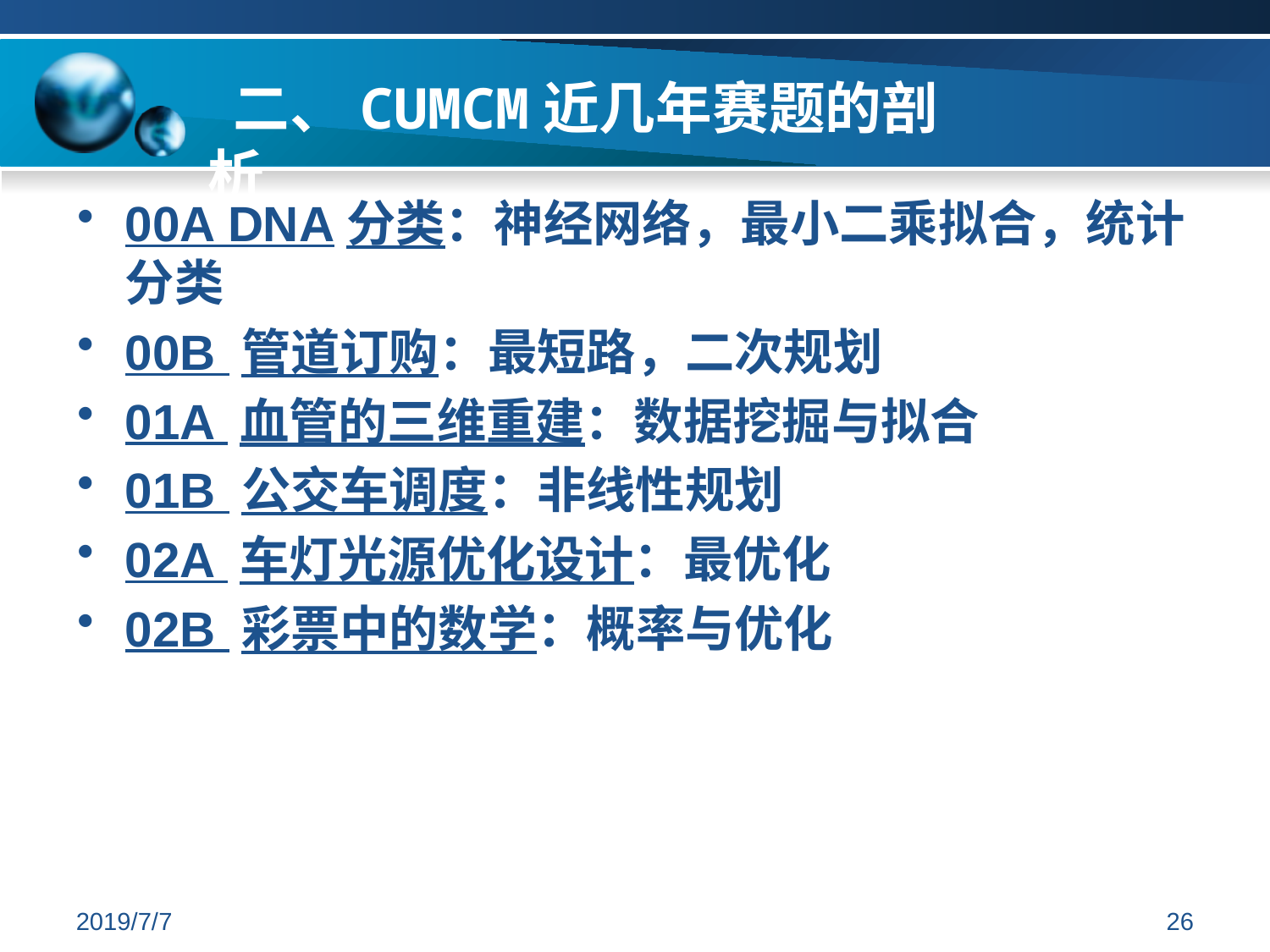

二、CUMCM近几年赛题的剖析
00A DNA分类：神经网络，最小二乘拟合，统计分类
00B 管道订购：最短路，二次规划
01A 血管的三维重建：数据挖掘与拟合
01B 公交车调度：非线性规划
02A 车灯光源优化设计：最优化
02B 彩票中的数学：概率与优化
2019/7/7
26